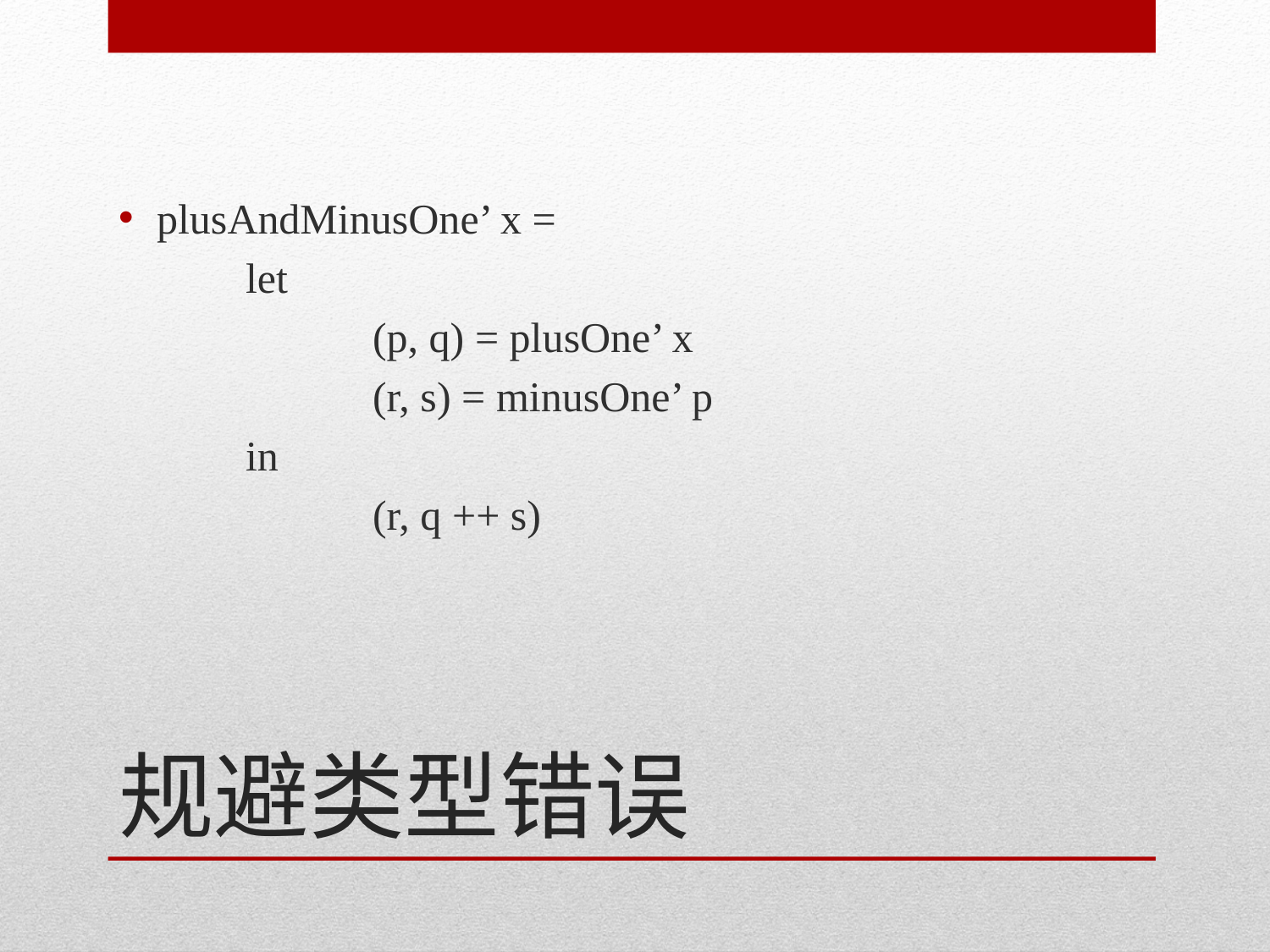

plusAndMinusOne’ x =
	let
		(p, q) = plusOne’ x
		(r, s) = minusOne’ p
	in
		(r, q ++ s)
# 规避类型错误